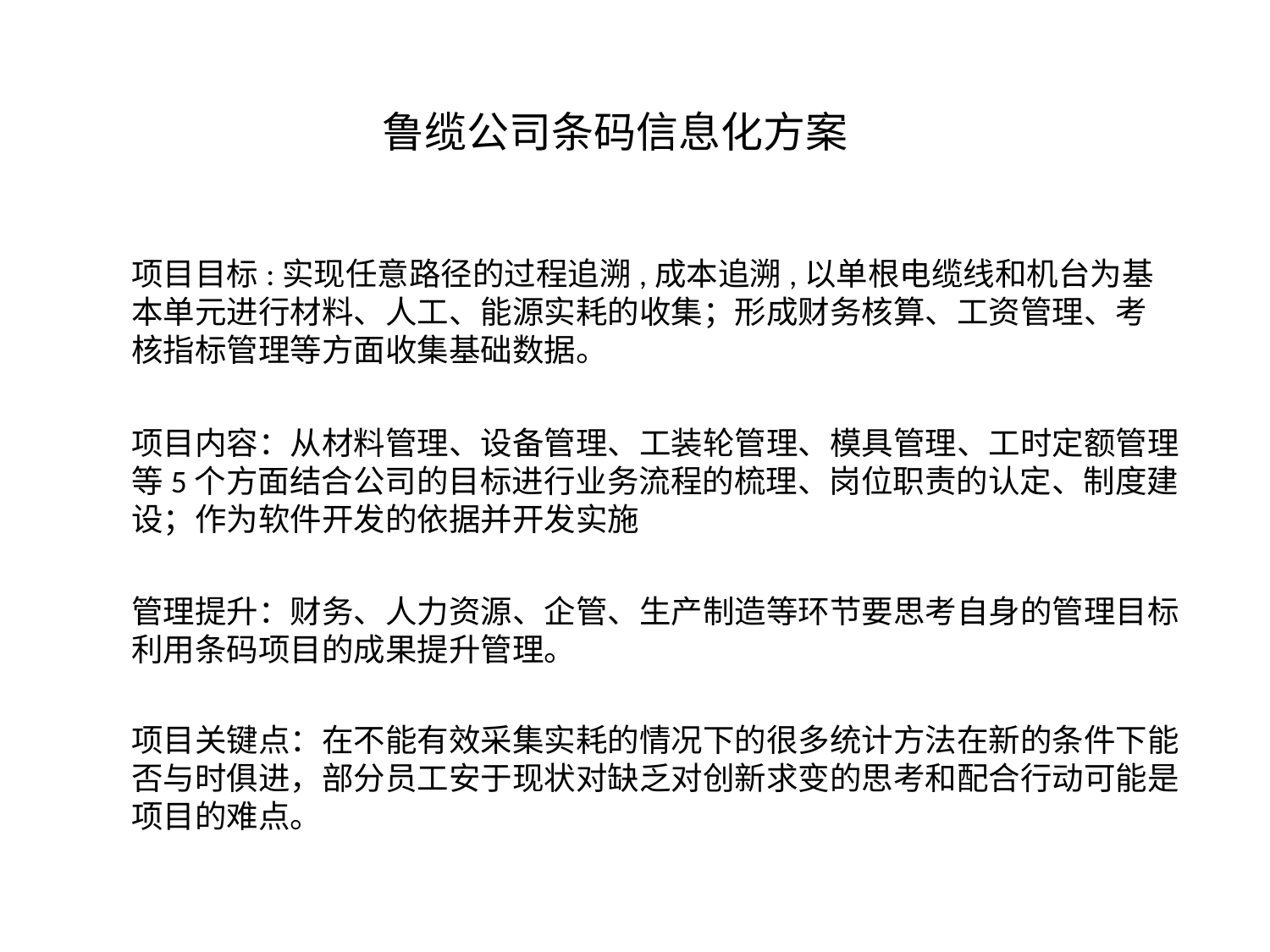

鲁缆公司条码信息化方案
项目目标:实现任意路径的过程追溯,成本追溯,以单根电缆线和机台为基本单元进行材料、人工、能源实耗的收集；形成财务核算、工资管理、考核指标管理等方面收集基础数据。
项目内容：从材料管理、设备管理、工装轮管理、模具管理、工时定额管理等5个方面结合公司的目标进行业务流程的梳理、岗位职责的认定、制度建设；作为软件开发的依据并开发实施
管理提升：财务、人力资源、企管、生产制造等环节要思考自身的管理目标利用条码项目的成果提升管理。
项目关键点：在不能有效采集实耗的情况下的很多统计方法在新的条件下能否与时俱进，部分员工安于现状对缺乏对创新求变的思考和配合行动可能是项目的难点。